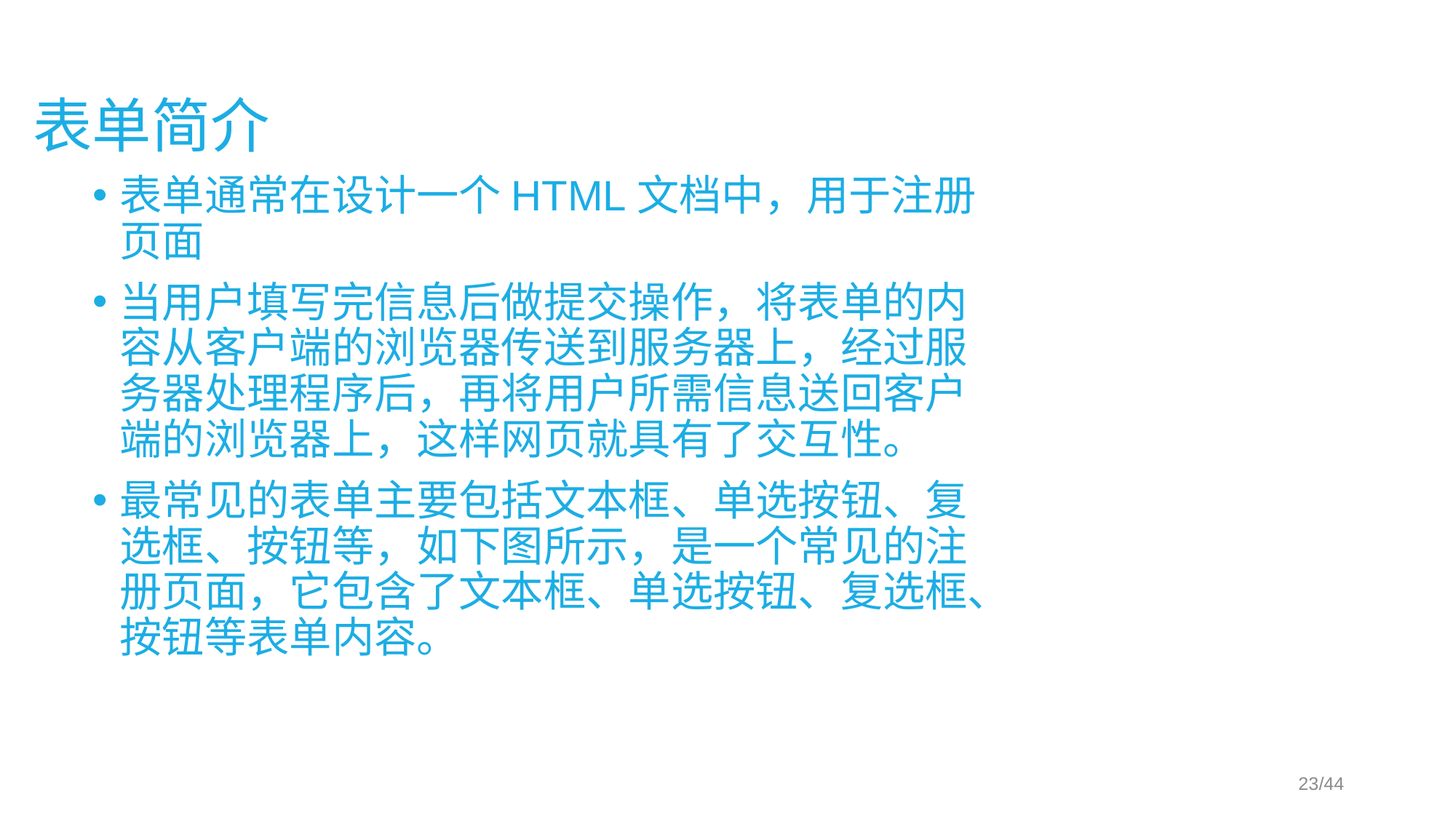

表单简介
表单通常在设计一个HTML文档中，用于注册页面
当用户填写完信息后做提交操作，将表单的内容从客户端的浏览器传送到服务器上，经过服务器处理程序后，再将用户所需信息送回客户端的浏览器上，这样网页就具有了交互性。
最常见的表单主要包括文本框、单选按钮、复选框、按钮等，如下图所示，是一个常见的注册页面，它包含了文本框、单选按钮、复选框、按钮等表单内容。
23/44